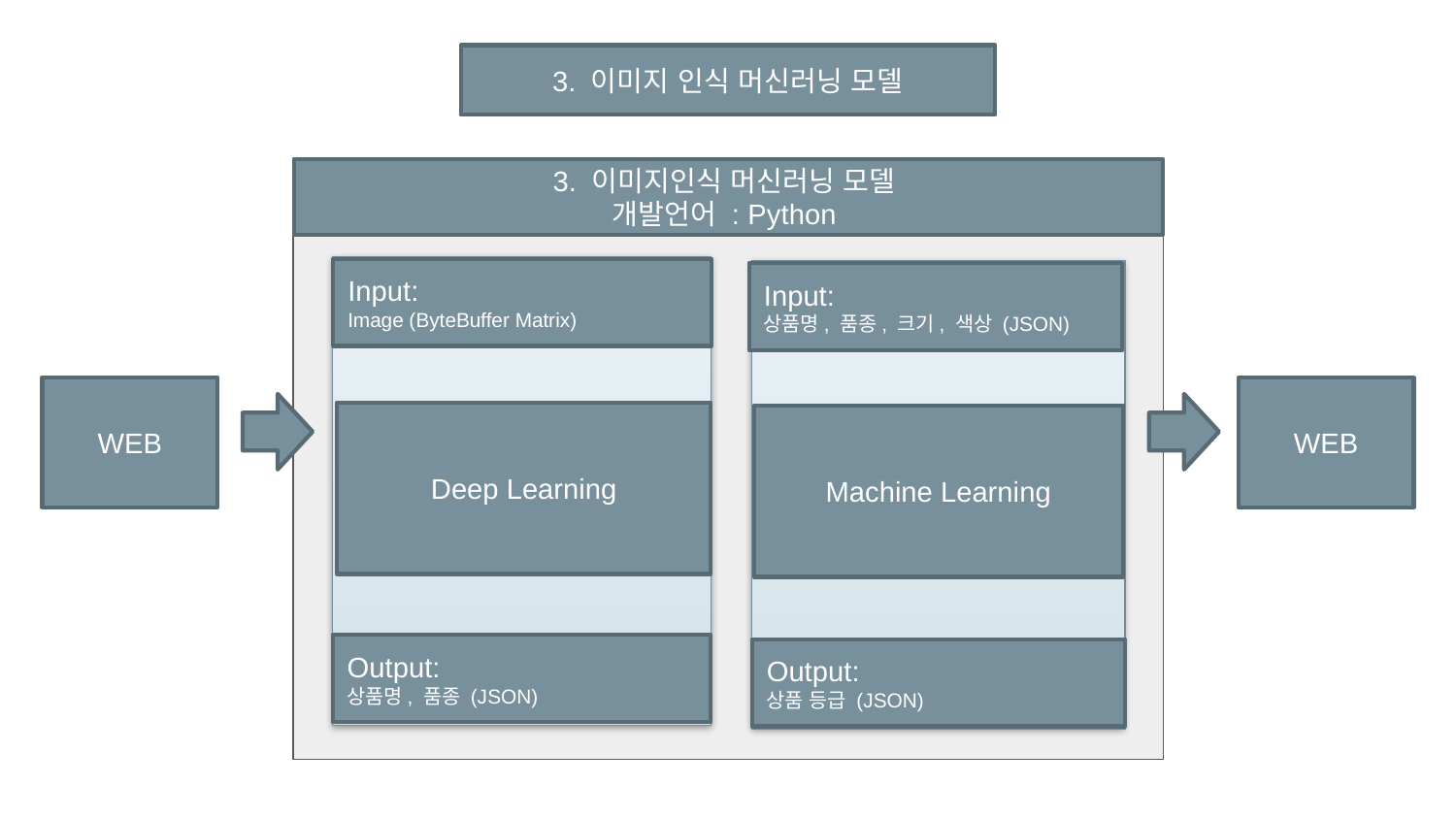

3. 이미지 인식 머신러닝 모델

3. 이미지인식 머신러닝 모델
개발언어 : Python

Deep Learning
Output:
상품명, 품종 (JSON)
Input:
Image (ByteBuffer Matrix)

Machine Learning
Output:
상품 등급 (JSON)
Input:
상품명, 품종, 크기, 색상 (JSON)
WEB
WEB